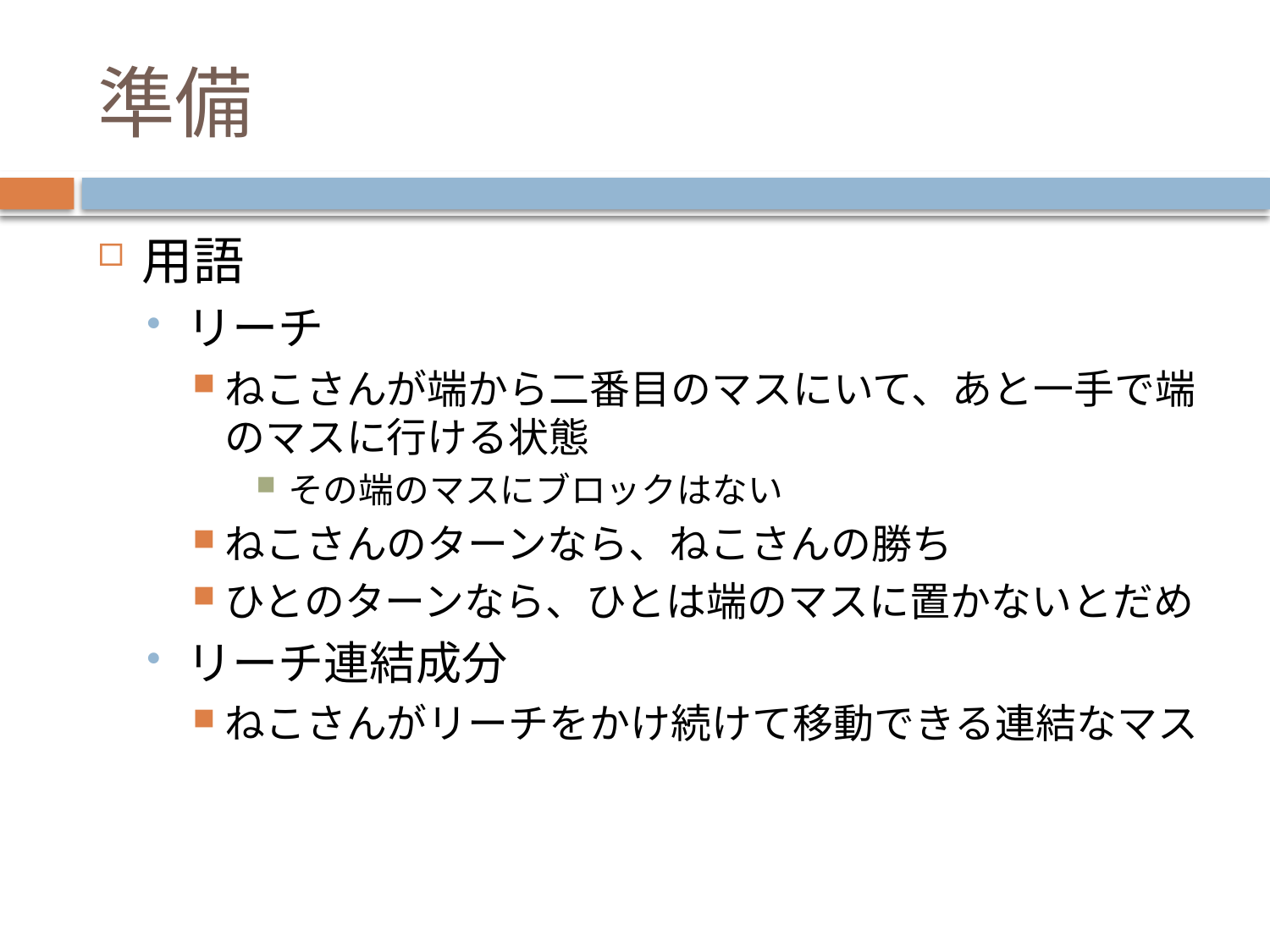

# 準備
用語
リーチ
ねこさんが端から二番目のマスにいて、あと一手で端のマスに行ける状態
その端のマスにブロックはない
ねこさんのターンなら、ねこさんの勝ち
ひとのターンなら、ひとは端のマスに置かないとだめ
リーチ連結成分
ねこさんがリーチをかけ続けて移動できる連結なマス